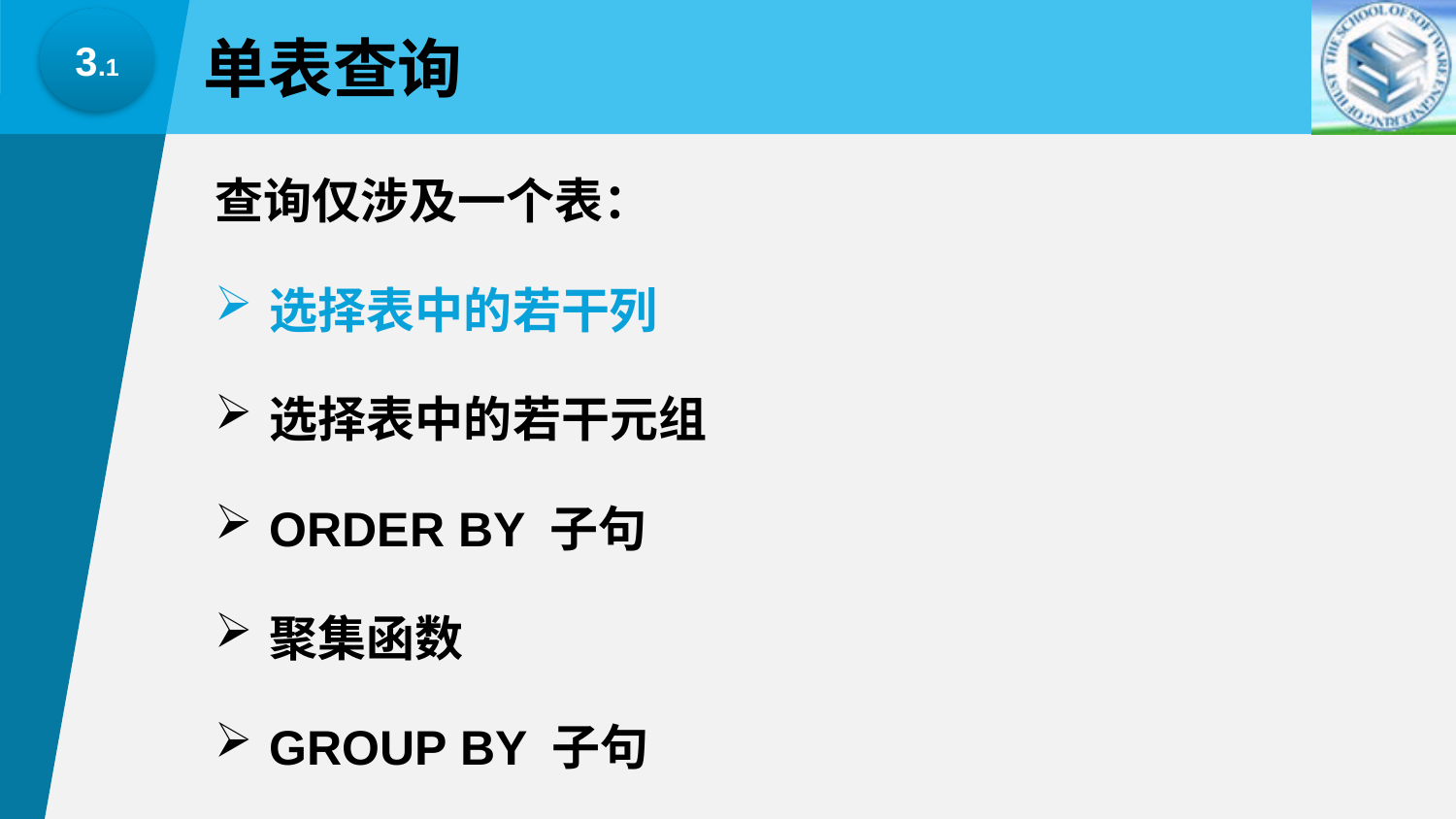

单表查询
3.1
查询仅涉及一个表：
选择表中的若干列
选择表中的若干元组
ORDER BY 子句
聚集函数
GROUP BY 子句